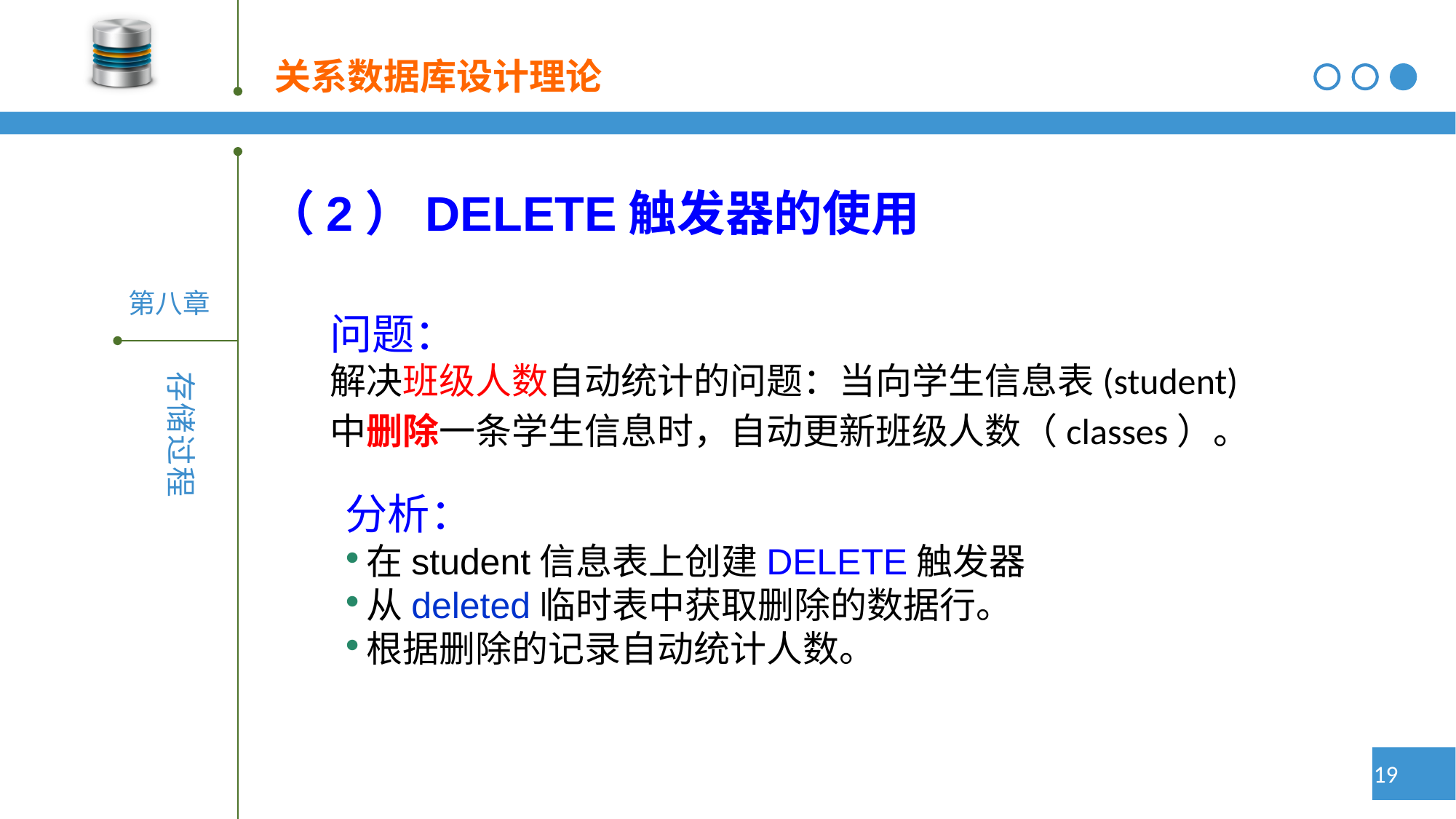

（2）DELETE触发器的使用
问题：
解决班级人数自动统计的问题：当向学生信息表(student)中删除一条学生信息时，自动更新班级人数（classes）。
分析：
在student信息表上创建DELETE触发器
从deleted临时表中获取删除的数据行。
根据删除的记录自动统计人数。